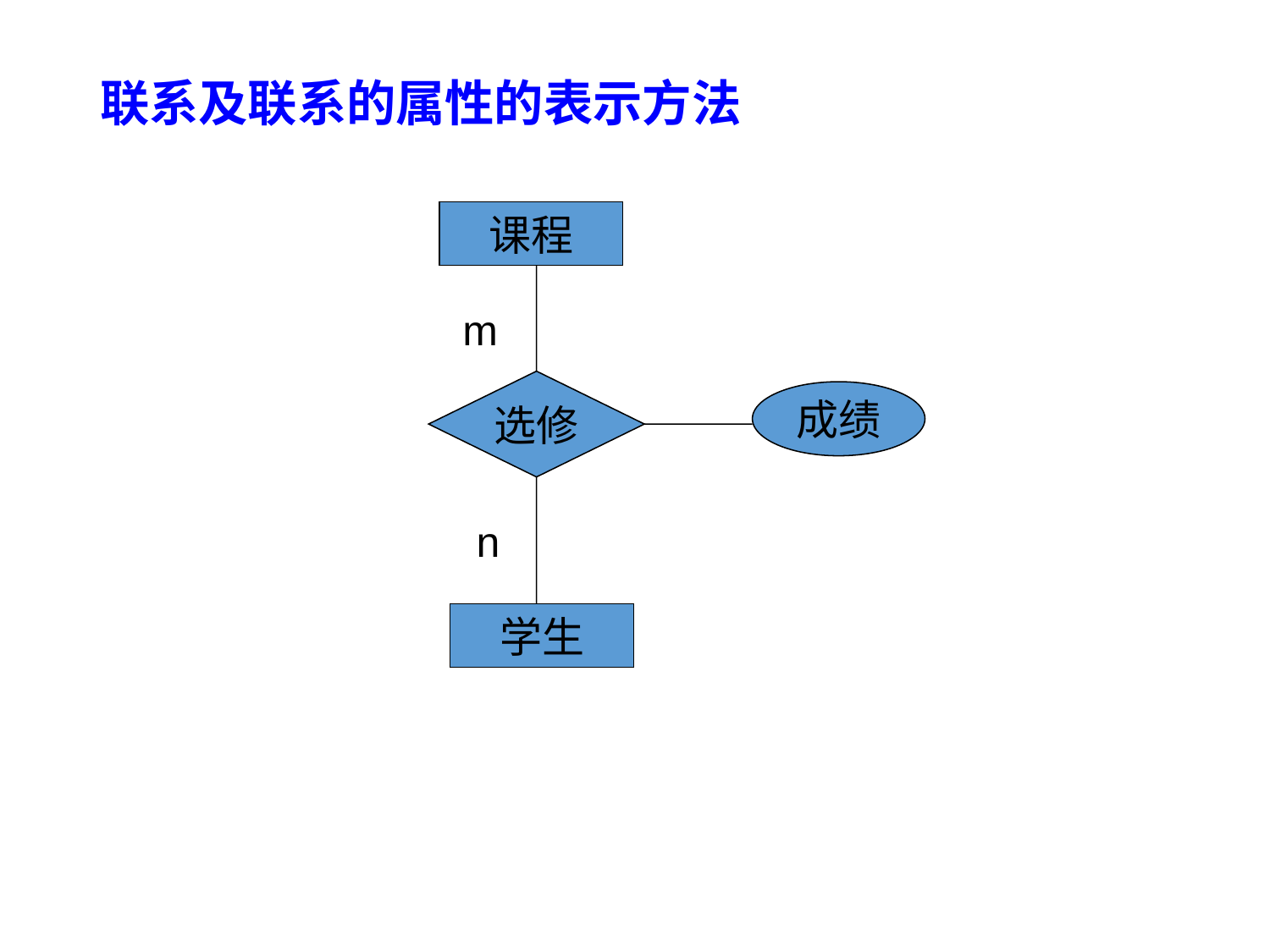

# 联系及联系的属性的表示方法
课程

m
选修

n
学生

成绩